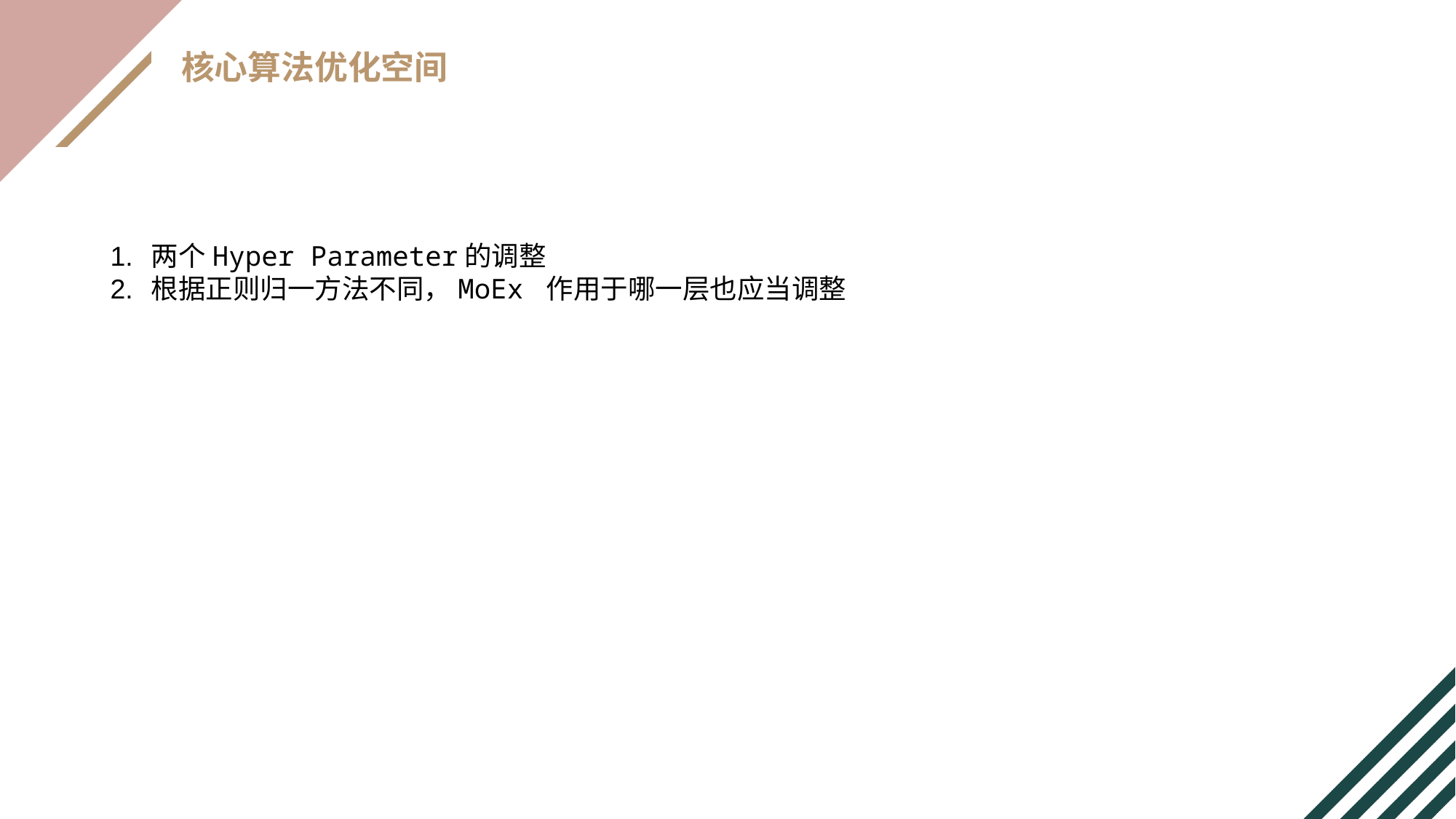

核心算法优化空间
两个Hyper Parameter的调整
根据正则归一方法不同，MoEx 作用于哪一层也应当调整